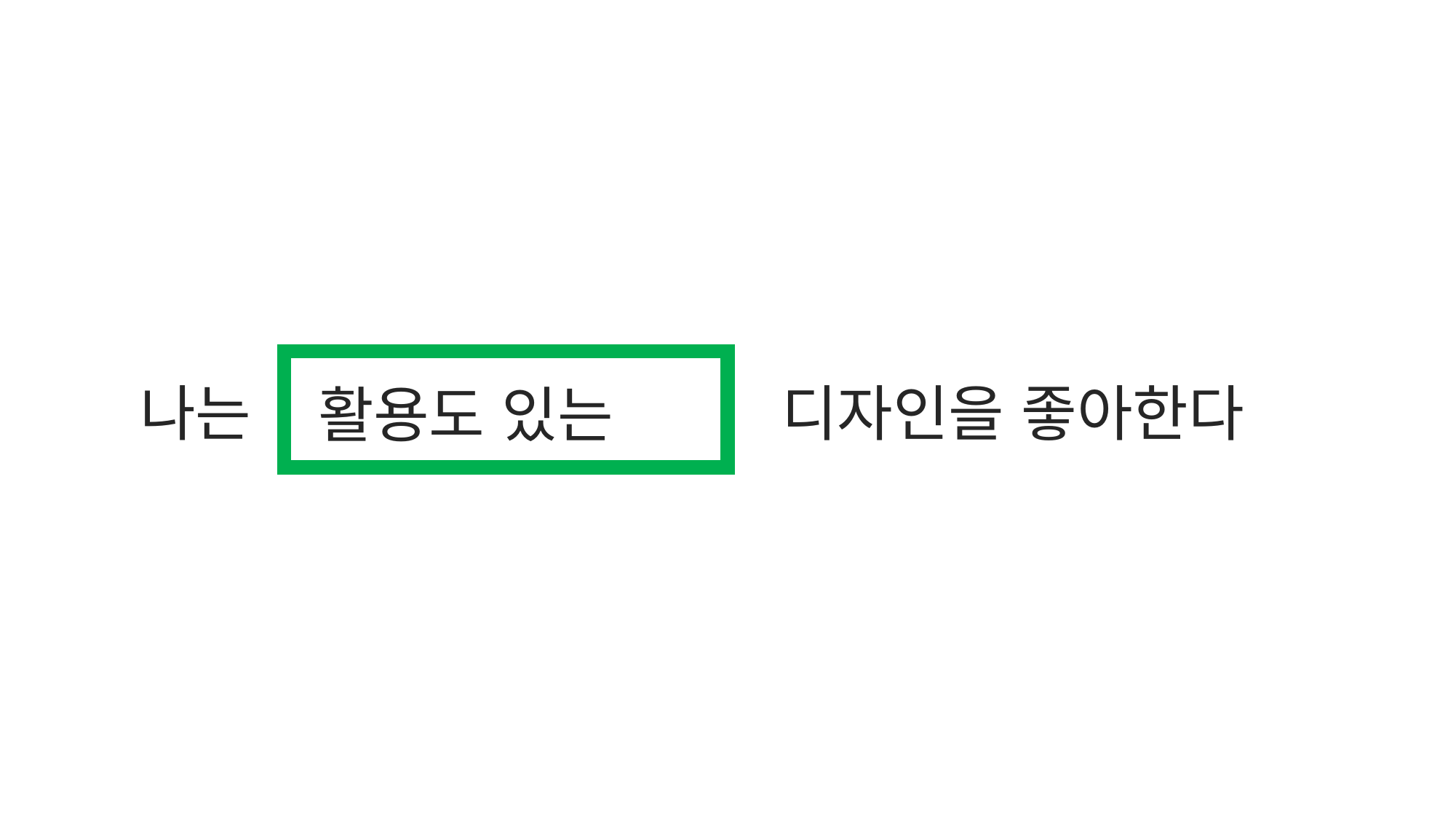

아름다운
세련된

나는
디자인을 좋아한다
활용도 있는